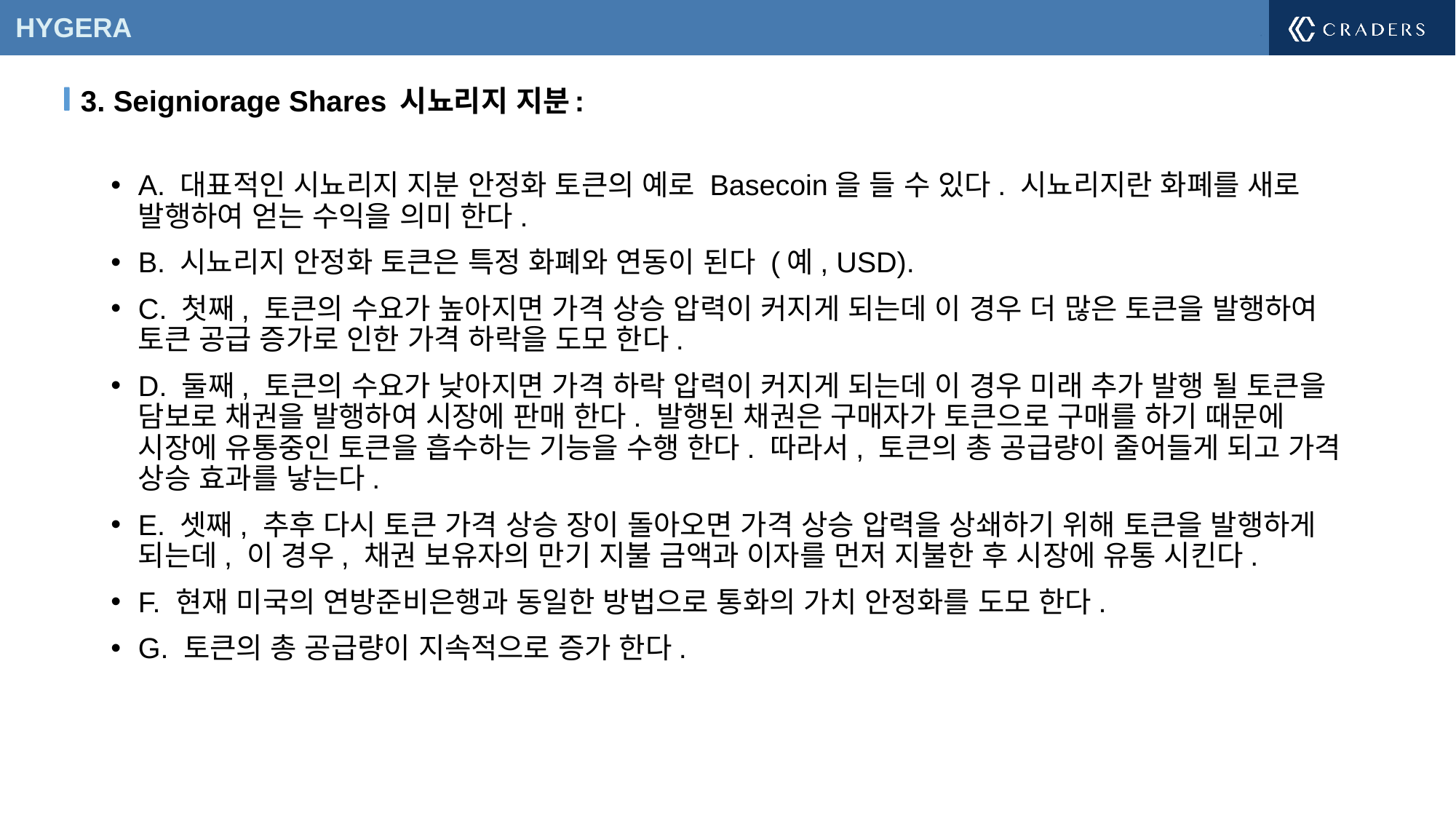

3. Seigniorage Shares 시뇨리지 지분:
A. 대표적인 시뇨리지 지분 안정화 토큰의 예로 Basecoin을 들 수 있다. 시뇨리지란 화폐를 새로 발행하여 얻는 수익을 의미 한다.
B. 시뇨리지 안정화 토큰은 특정 화폐와 연동이 된다 (예, USD).
C. 첫째, 토큰의 수요가 높아지면 가격 상승 압력이 커지게 되는데 이 경우 더 많은 토큰을 발행하여 토큰 공급 증가로 인한 가격 하락을 도모 한다.
D. 둘째, 토큰의 수요가 낮아지면 가격 하락 압력이 커지게 되는데 이 경우 미래 추가 발행 될 토큰을 담보로 채권을 발행하여 시장에 판매 한다. 발행된 채권은 구매자가 토큰으로 구매를 하기 때문에 시장에 유통중인 토큰을 흡수하는 기능을 수행 한다. 따라서, 토큰의 총 공급량이 줄어들게 되고 가격 상승 효과를 낳는다.
E. 셋째, 추후 다시 토큰 가격 상승 장이 돌아오면 가격 상승 압력을 상쇄하기 위해 토큰을 발행하게 되는데, 이 경우, 채권 보유자의 만기 지불 금액과 이자를 먼저 지불한 후 시장에 유통 시킨다.
F. 현재 미국의 연방준비은행과 동일한 방법으로 통화의 가치 안정화를 도모 한다.
G. 토큰의 총 공급량이 지속적으로 증가 한다.